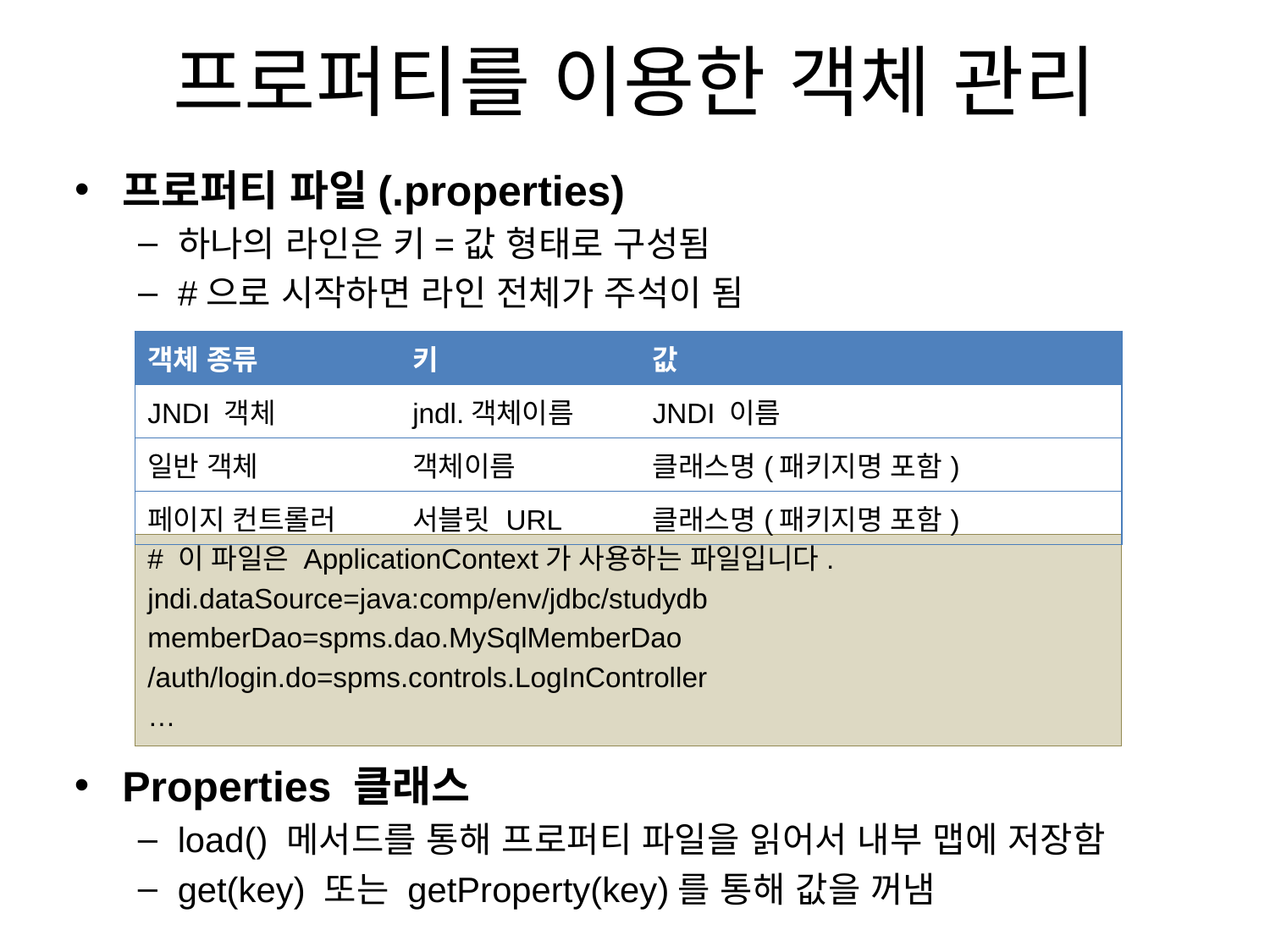

# 프로퍼티를 이용한 객체 관리
프로퍼티 파일(.properties)
하나의 라인은 키=값 형태로 구성됨
#으로 시작하면 라인 전체가 주석이 됨
| 객체 종류 | 키 | 값 |
| --- | --- | --- |
| JNDI 객체 | jndl.객체이름 | JNDI 이름 |
| 일반 객체 | 객체이름 | 클래스명(패키지명 포함) |
| 페이지 컨트롤러 | 서블릿 URL | 클래스명(패키지명 포함) |
# 이 파일은 ApplicationContext가 사용하는 파일입니다.
jndi.dataSource=java:comp/env/jdbc/studydb
memberDao=spms.dao.MySqlMemberDao
/auth/login.do=spms.controls.LogInController
…
Properties 클래스
load() 메서드를 통해 프로퍼티 파일을 읽어서 내부 맵에 저장함
get(key) 또는 getProperty(key)를 통해 값을 꺼냄